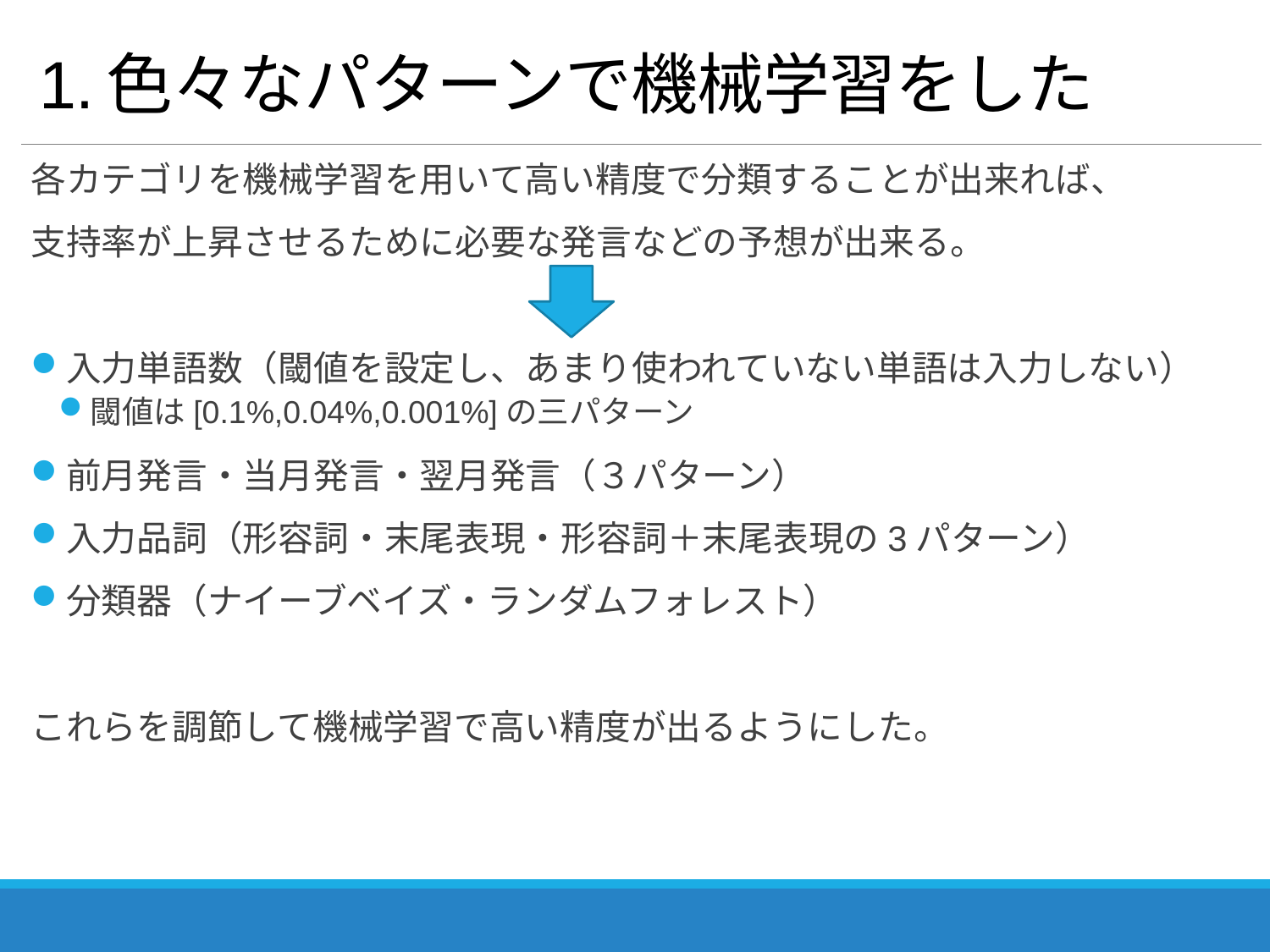

# 1.色々なパターンで機械学習をした
各カテゴリを機械学習を用いて高い精度で分類することが出来れば、
支持率が上昇させるために必要な発言などの予想が出来る。

入力単語数（閾値を設定し、あまり使われていない単語は入力しない）
閾値は[0.1%,0.04%,0.001%]の三パターン
前月発言・当月発言・翌月発言（３パターン）
入力品詞（形容詞・末尾表現・形容詞＋末尾表現の3パターン）
分類器（ナイーブベイズ・ランダムフォレスト）

これらを調節して機械学習で高い精度が出るようにした。